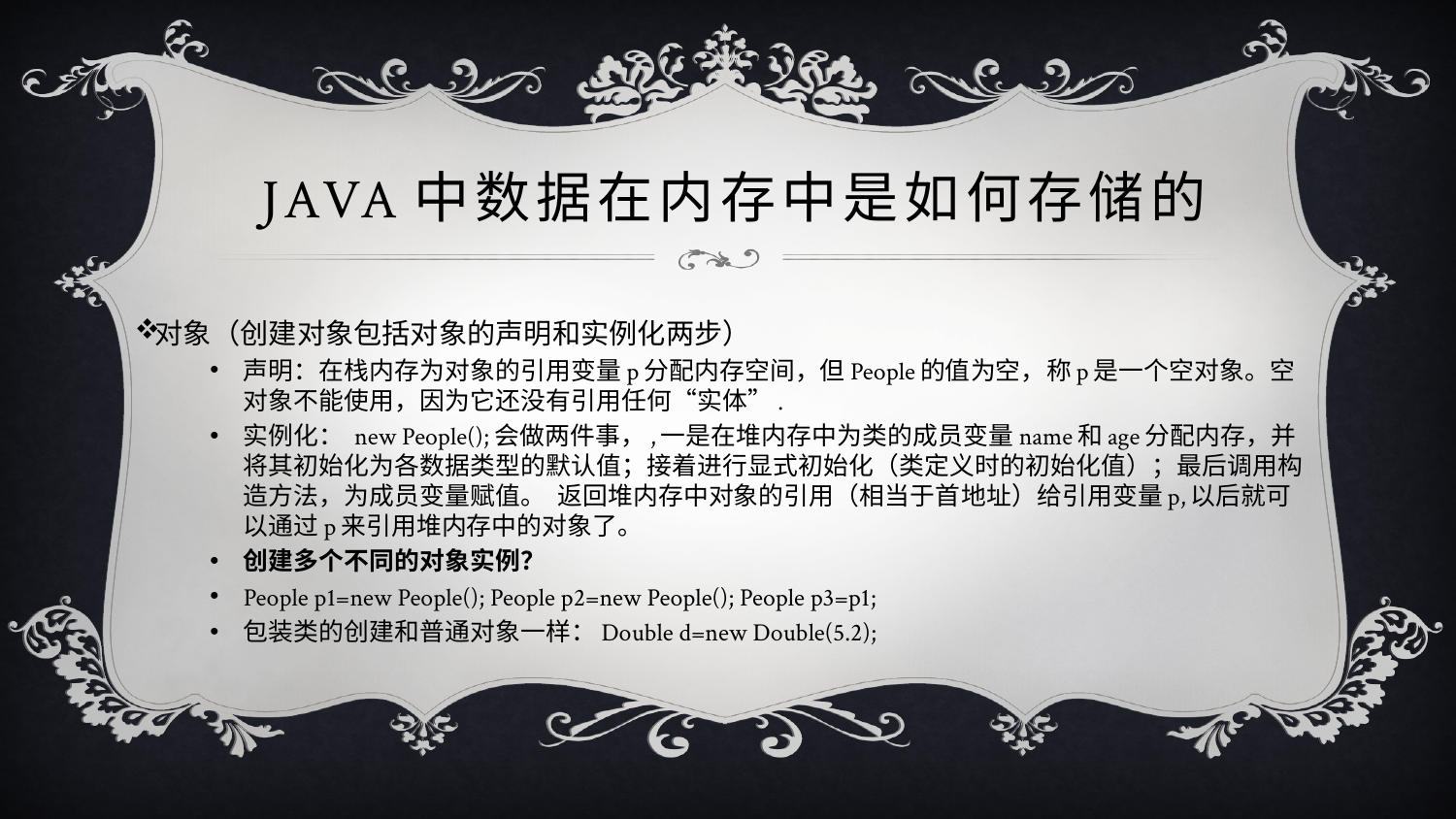

# Java中数据在内存中是如何存储的
对象（创建对象包括对象的声明和实例化两步）
声明：在栈内存为对象的引用变量p分配内存空间，但People的值为空，称p是一个空对象。空对象不能使用，因为它还没有引用任何“实体”.
实例化： new People();会做两件事，,一是在堆内存中为类的成员变量name和age分配内存，并将其初始化为各数据类型的默认值；接着进行显式初始化（类定义时的初始化值）；最后调用构造方法，为成员变量赋值。  返回堆内存中对象的引用（相当于首地址）给引用变量p,以后就可以通过p来引用堆内存中的对象了。
创建多个不同的对象实例？
People p1=new People(); People p2=new People(); People p3=p1;
包装类的创建和普通对象一样：Double d=new Double(5.2);